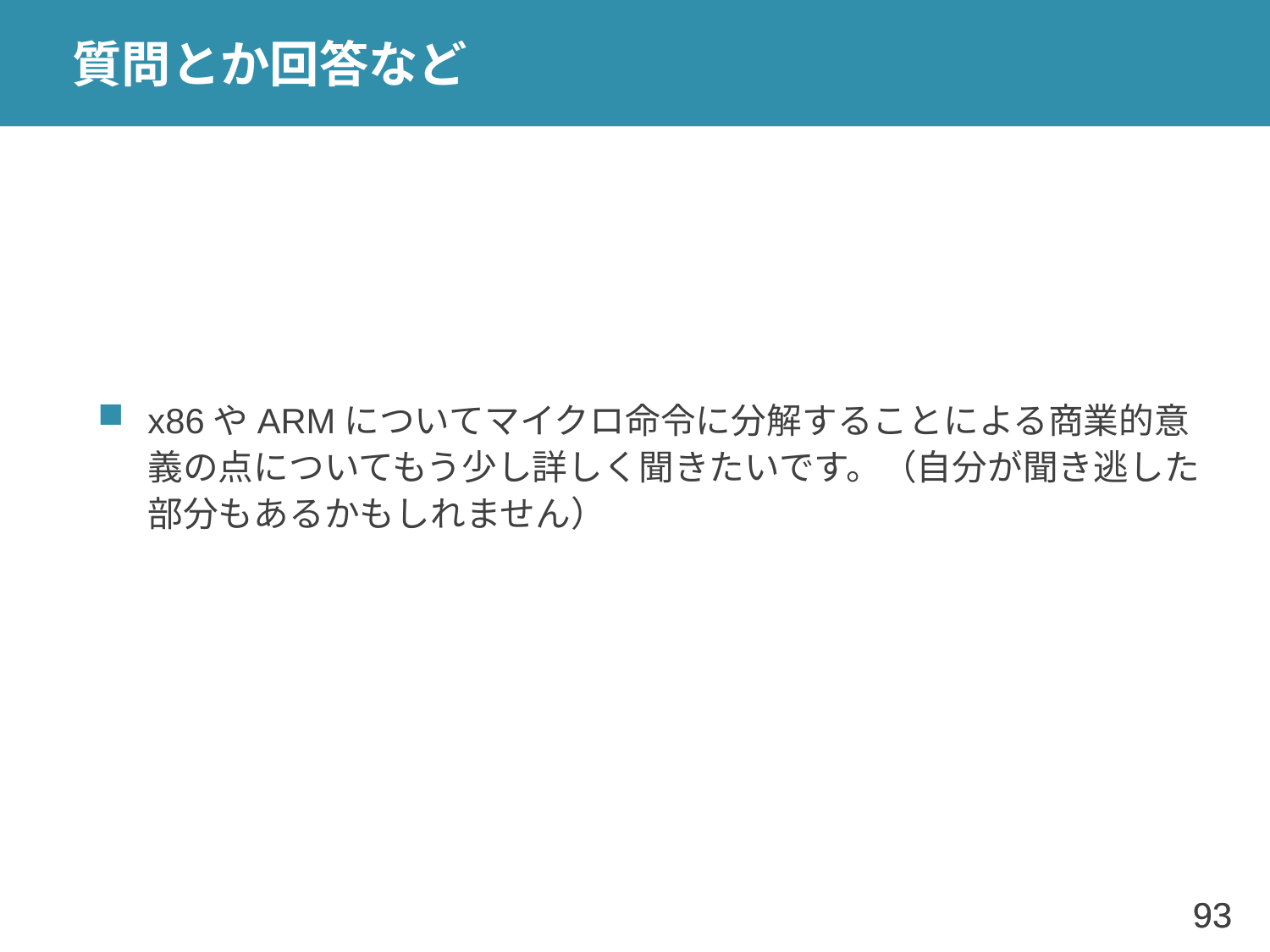

# 質問とか回答など
x86やARMについてマイクロ命令に分解することによる商業的意義の点についてもう少し詳しく聞きたいです。（自分が聞き逃した部分もあるかもしれません）